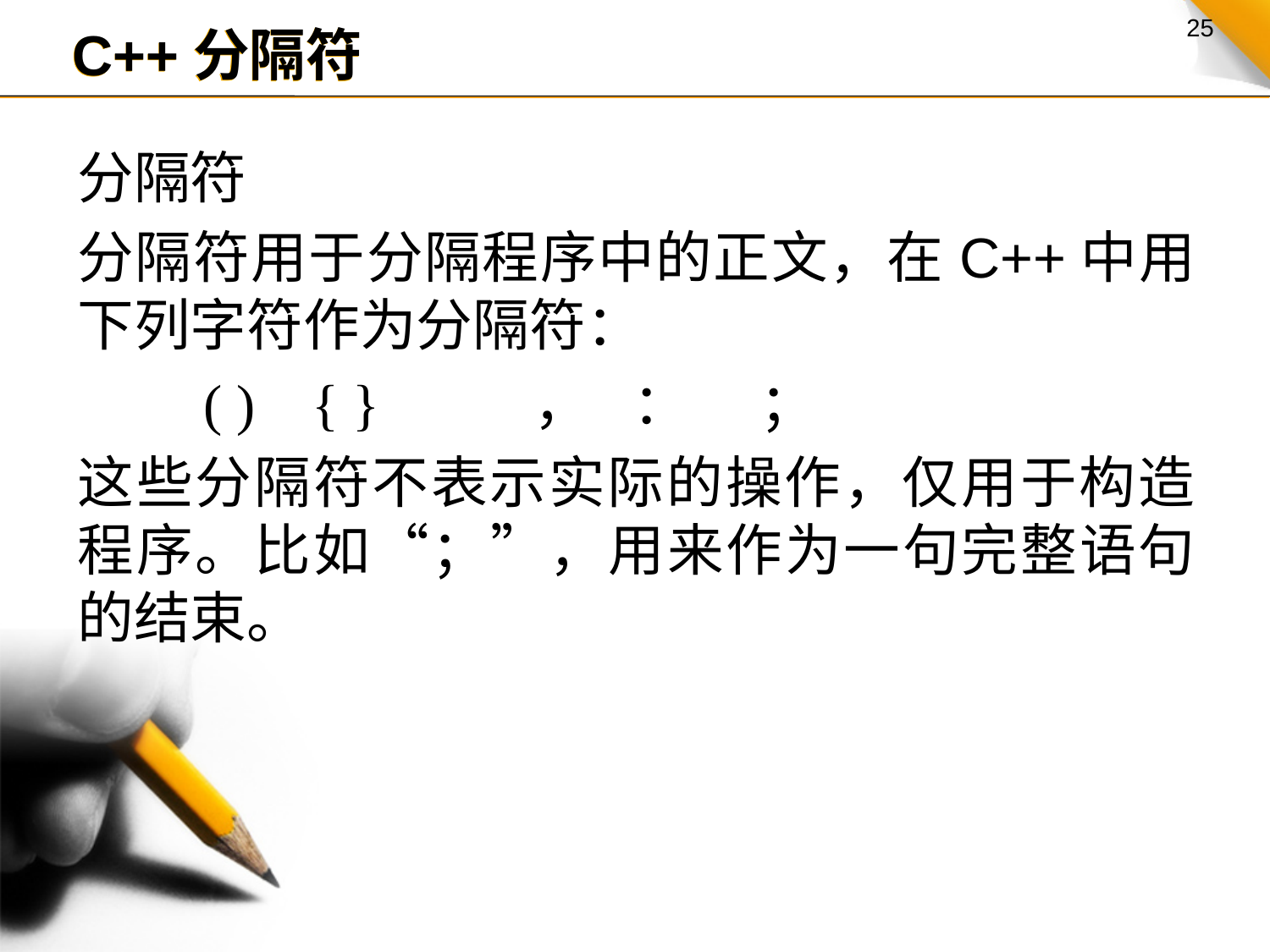

C++分隔符
分隔符
分隔符用于分隔程序中的正文，在C++中用下列字符作为分隔符：
 	     ( )    { }	 ，	：	；
这些分隔符不表示实际的操作，仅用于构造程序。比如“；”，用来作为一句完整语句的结束。